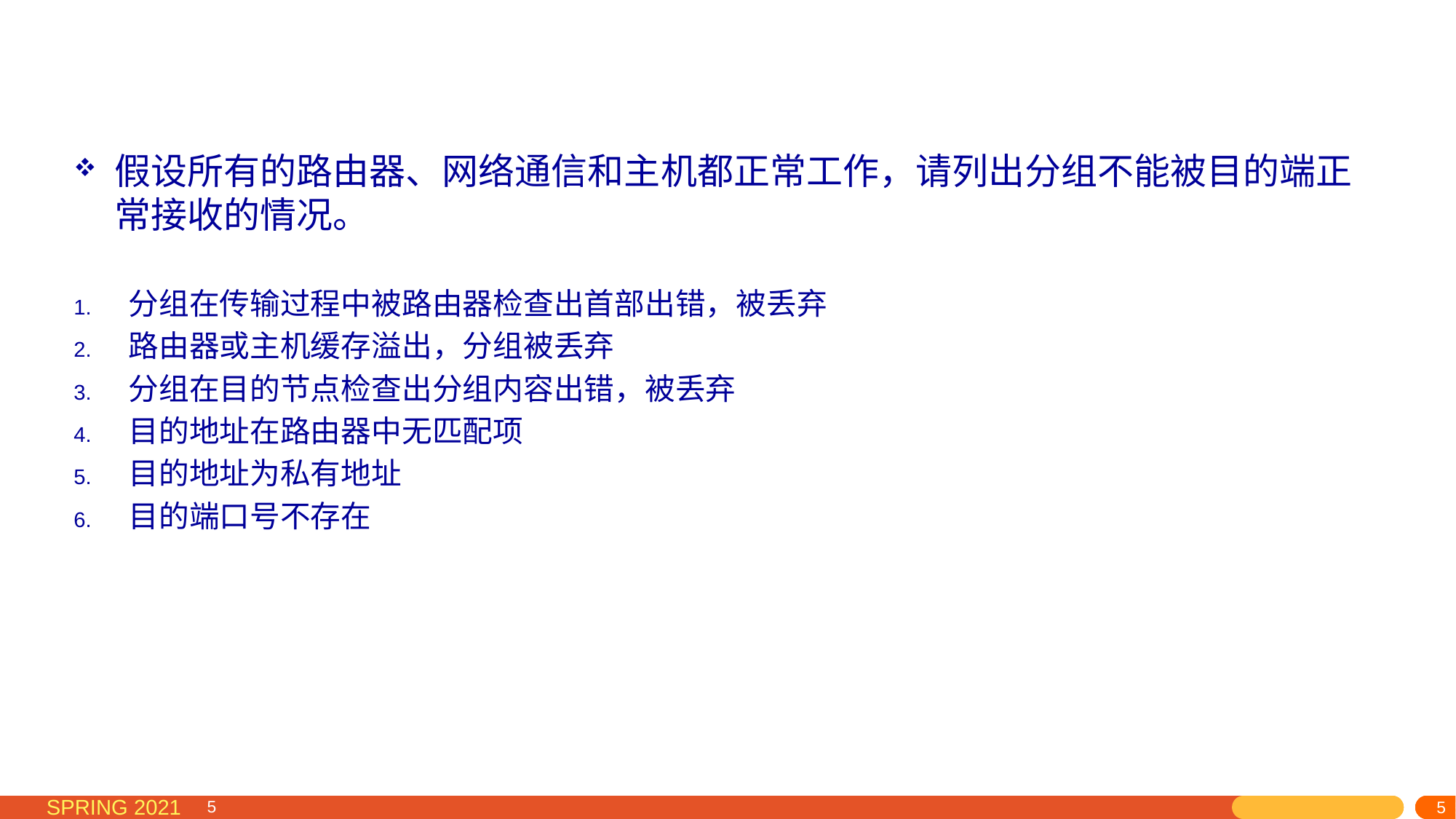

#
假设所有的路由器、网络通信和主机都正常工作，请列出分组不能被目的端正常接收的情况。

分组在传输过程中被路由器检查出首部出错，被丢弃
路由器或主机缓存溢出，分组被丢弃
分组在目的节点检查出分组内容出错，被丢弃
目的地址在路由器中无匹配项
目的地址为私有地址
目的端口号不存在